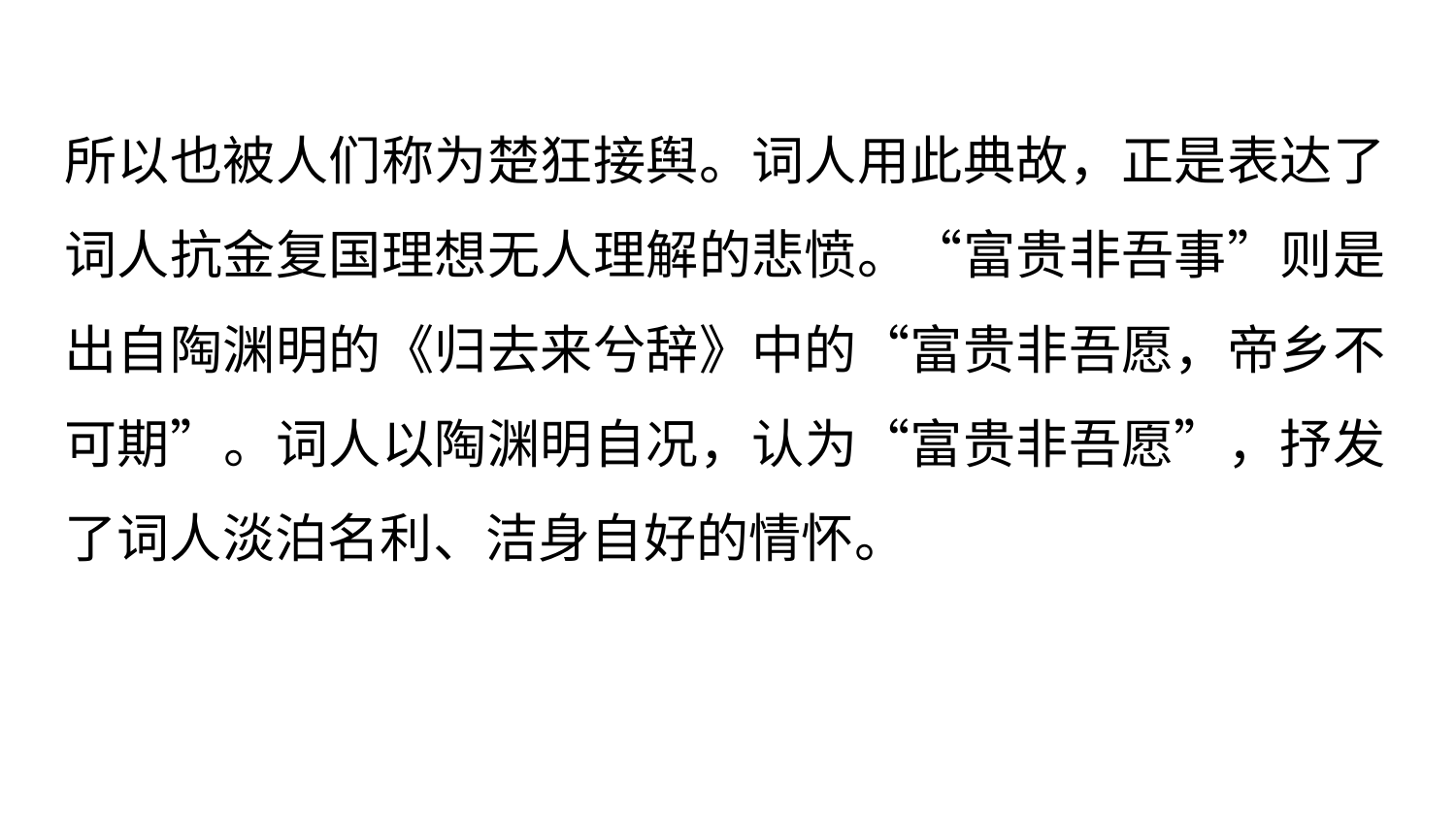

所以也被人们称为楚狂接舆。词人用此典故，正是表达了词人抗金复国理想无人理解的悲愤。“富贵非吾事”则是出自陶渊明的《归去来兮辞》中的“富贵非吾愿，帝乡不可期”。词人以陶渊明自况，认为“富贵非吾愿”，抒发了词人淡泊名利、洁身自好的情怀。